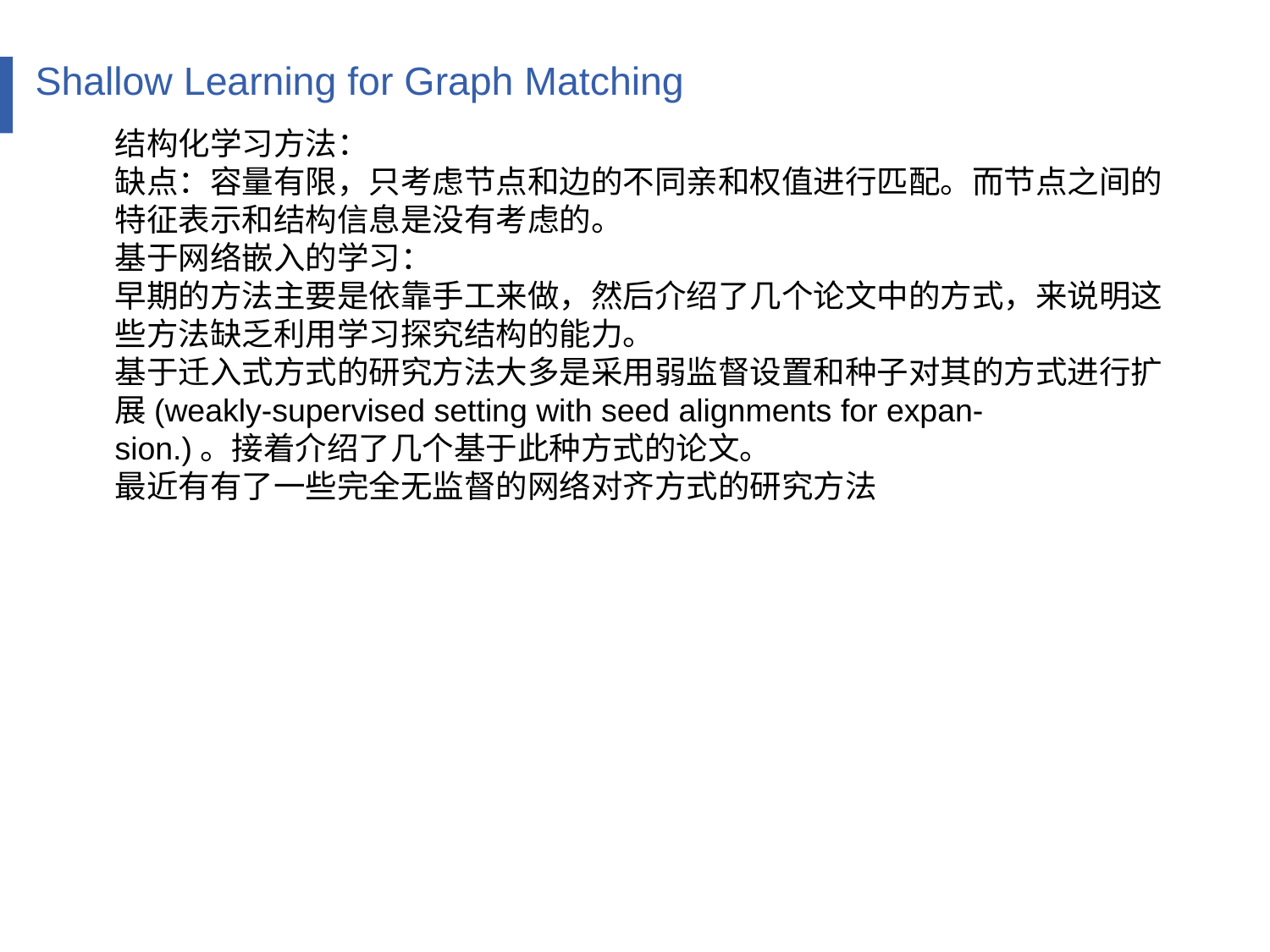

Shallow Learning for Graph Matching
结构化学习方法：
缺点：容量有限，只考虑节点和边的不同亲和权值进行匹配。而节点之间的特征表示和结构信息是没有考虑的。
基于网络嵌入的学习：
早期的方法主要是依靠手工来做，然后介绍了几个论文中的方式，来说明这些方法缺乏利用学习探究结构的能力。
基于迁入式方式的研究方法大多是采用弱监督设置和种子对其的方式进行扩展(weakly-supervised setting with seed alignments for expan-
sion.)。接着介绍了几个基于此种方式的论文。
最近有有了一些完全无监督的网络对齐方式的研究方法